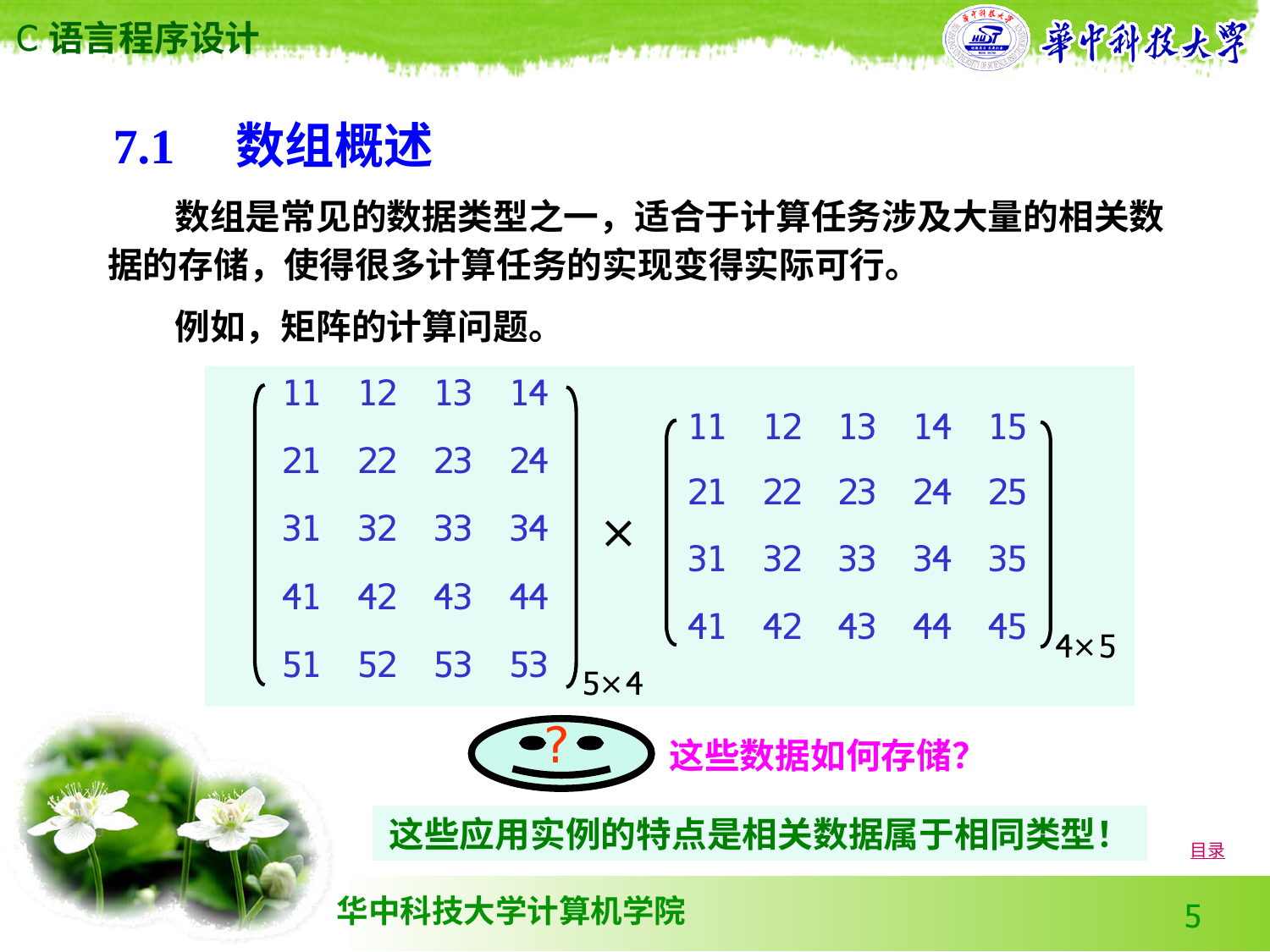

7.1　数组概述
      数组是常见的数据类型之一，适合于计算任务涉及大量的相关数据的存储，使得很多计算任务的实现变得实际可行。
      例如，矩阵的计算问题。

| 11 | 12 | 13 | 14 |
| --- | --- | --- | --- |
| 21 | 22 | 23 | 24 |
| 31 | 32 | 33 | 34 |
| 41 | 42 | 43 | 44 |
| 51 | 52 | 53 | 53 |

| 11 | 12 | 13 | 14 | 15 |
| --- | --- | --- | --- | --- |
| 21 | 22 | 23 | 24 | 25 |
| 31 | 32 | 33 | 34 | 35 |
| 41 | 42 | 43 | 44 | 45 |

×
4×5
5×4
?

这些数据如何存储？
这些应用实例的特点是相关数据属于相同类型！
目录
5